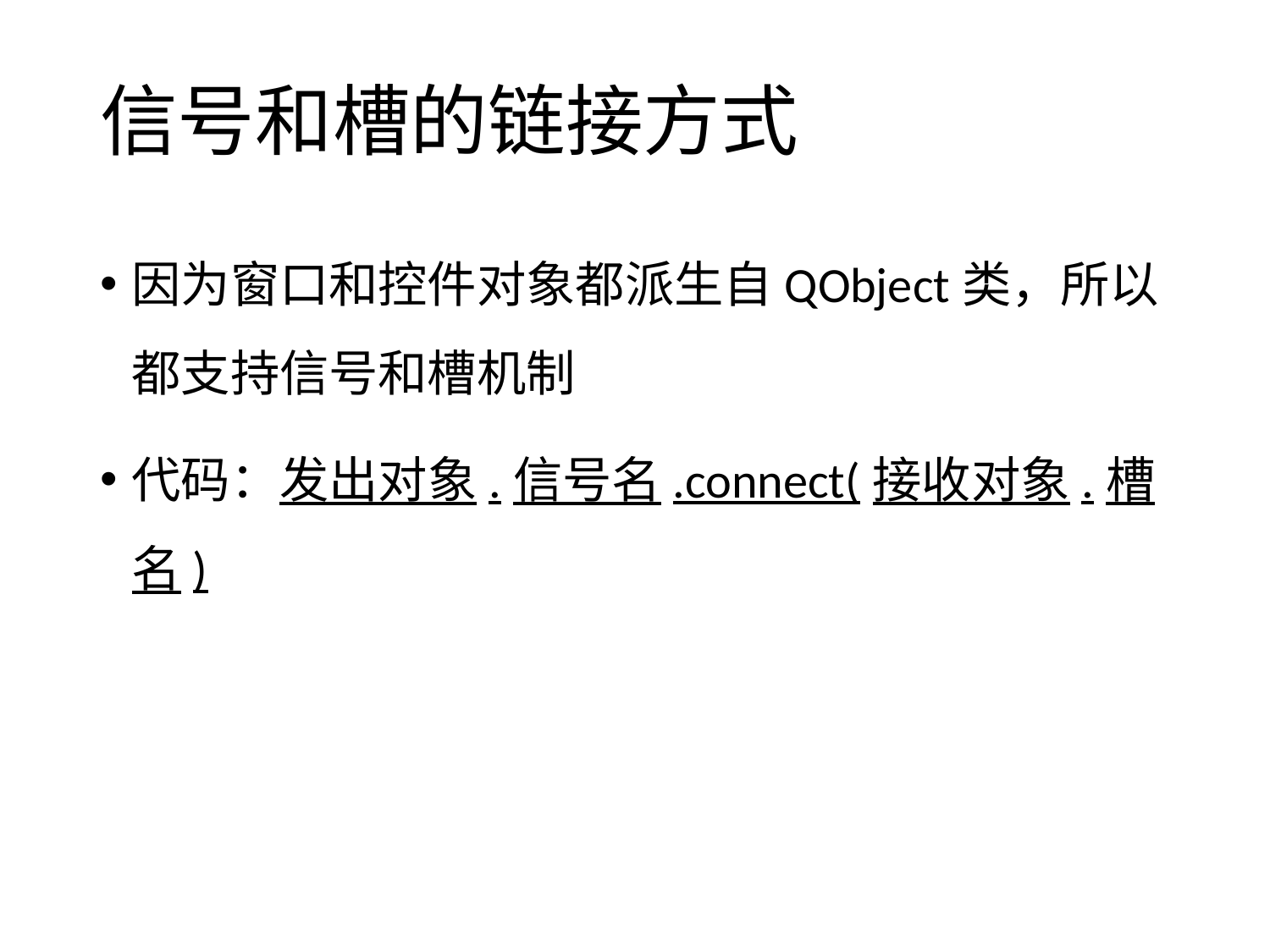

# 信号和槽的链接方式
因为窗口和控件对象都派生自QObject类，所以都支持信号和槽机制
代码：发出对象.信号名.connect(接收对象.槽名)